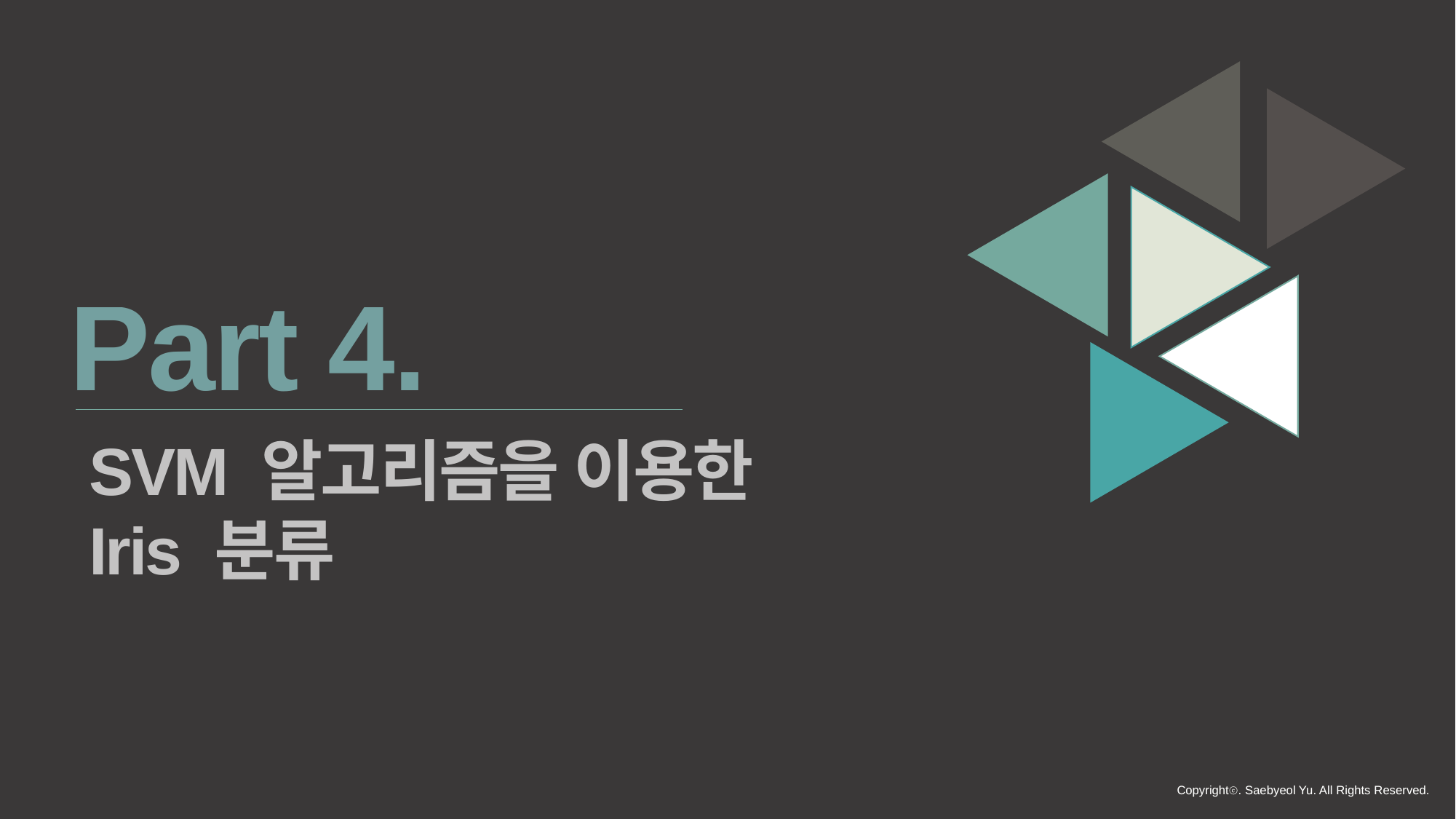

Part 4.
SVM 알고리즘을 이용한
Iris 분류
Copyrightⓒ. Saebyeol Yu. All Rights Reserved.